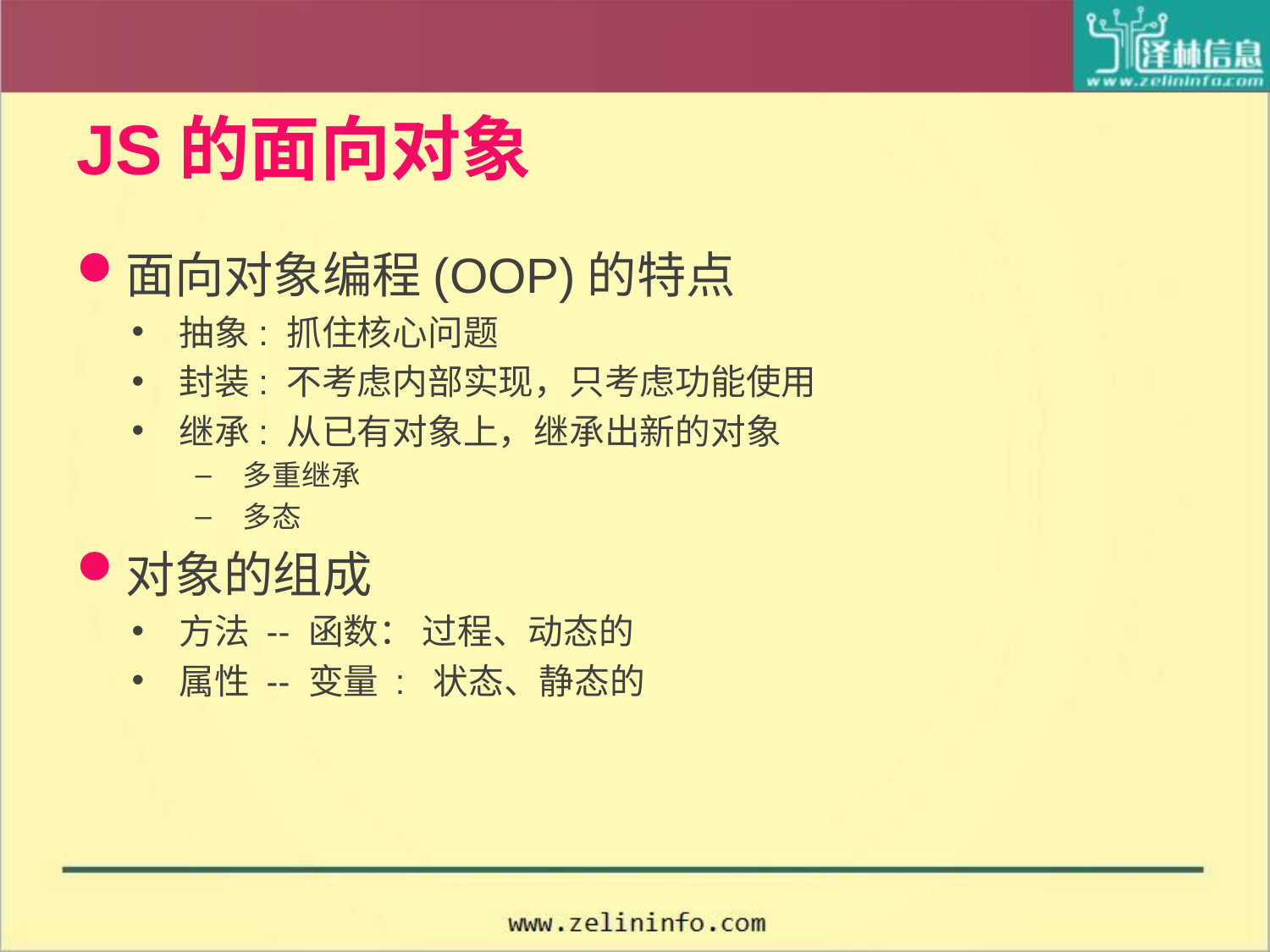

# JS的面向对象
面向对象编程(OOP)的特点
抽象: 抓住核心问题
封装: 不考虑内部实现，只考虑功能使用
继承: 从已有对象上，继承出新的对象
多重继承
多态
对象的组成
方法 -- 函数： 过程、动态的
属性 -- 变量 :  状态、静态的